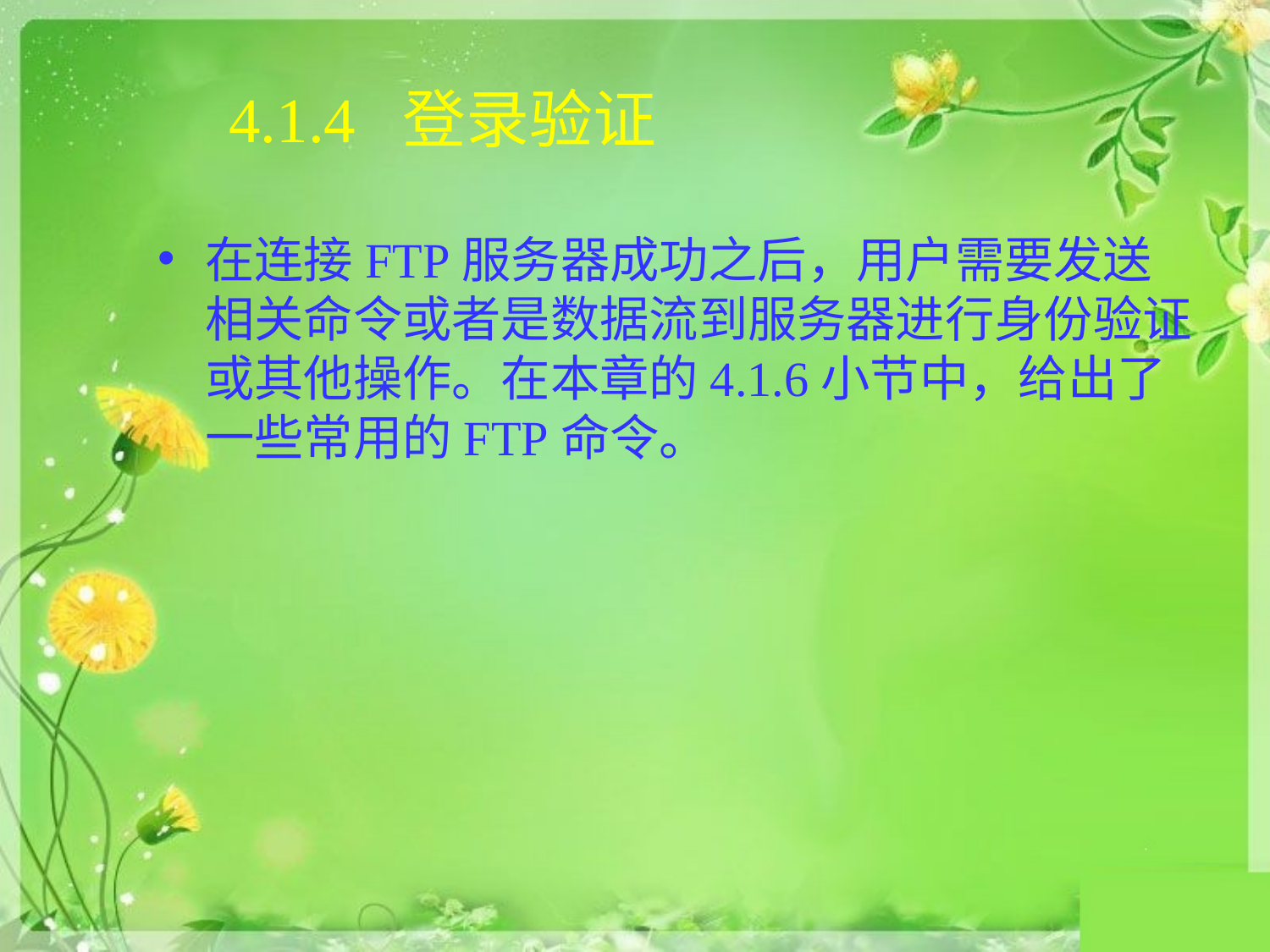

# 4.1.4  登录验证
在连接FTP服务器成功之后，用户需要发送相关命令或者是数据流到服务器进行身份验证或其他操作。在本章的4.1.6小节中，给出了一些常用的FTP命令。